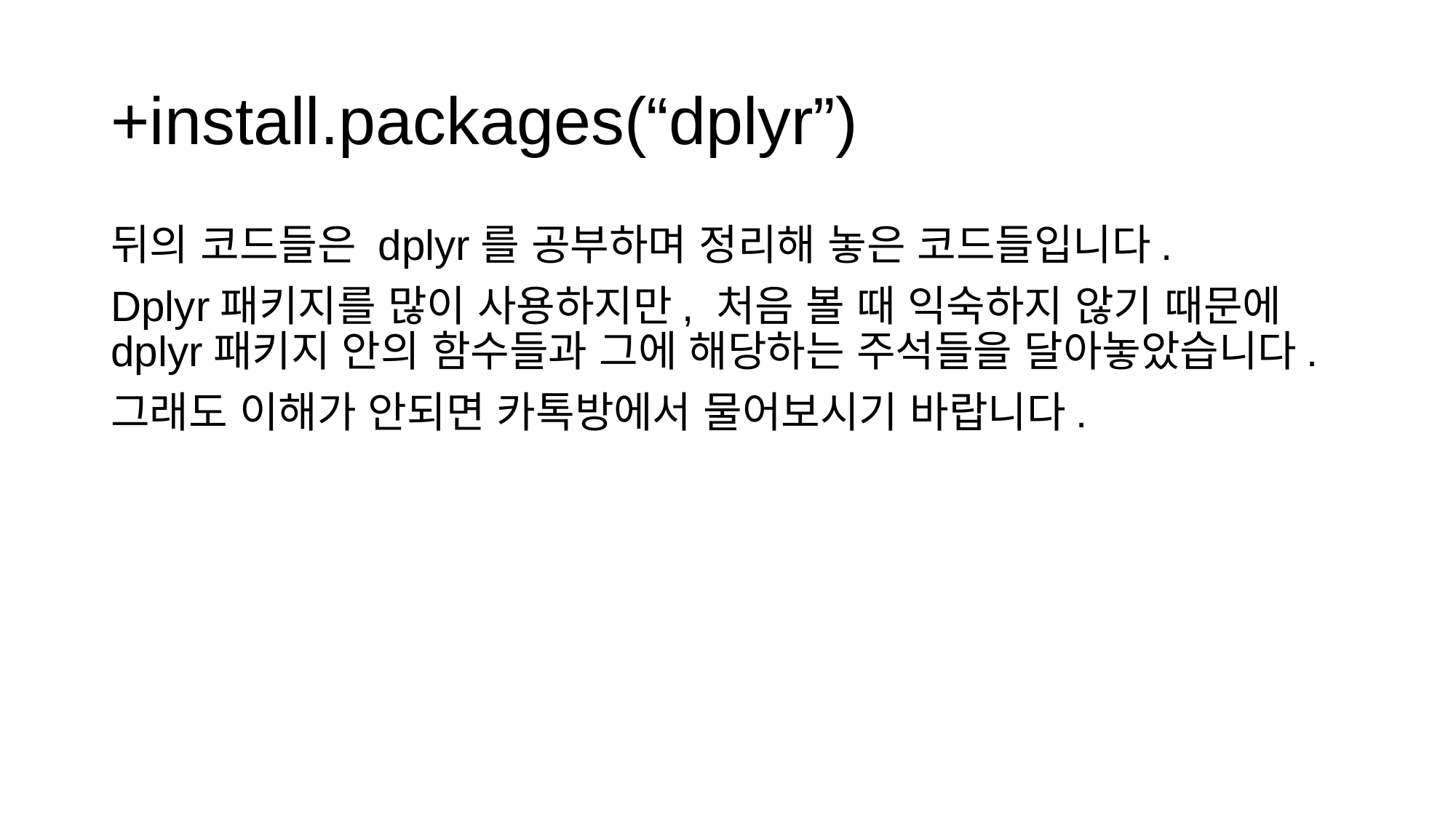

# +install.packages(“dplyr”)
뒤의 코드들은 dplyr를 공부하며 정리해 놓은 코드들입니다.
Dplyr패키지를 많이 사용하지만, 처음 볼 때 익숙하지 않기 때문에 dplyr패키지 안의 함수들과 그에 해당하는 주석들을 달아놓았습니다.
그래도 이해가 안되면 카톡방에서 물어보시기 바랍니다.